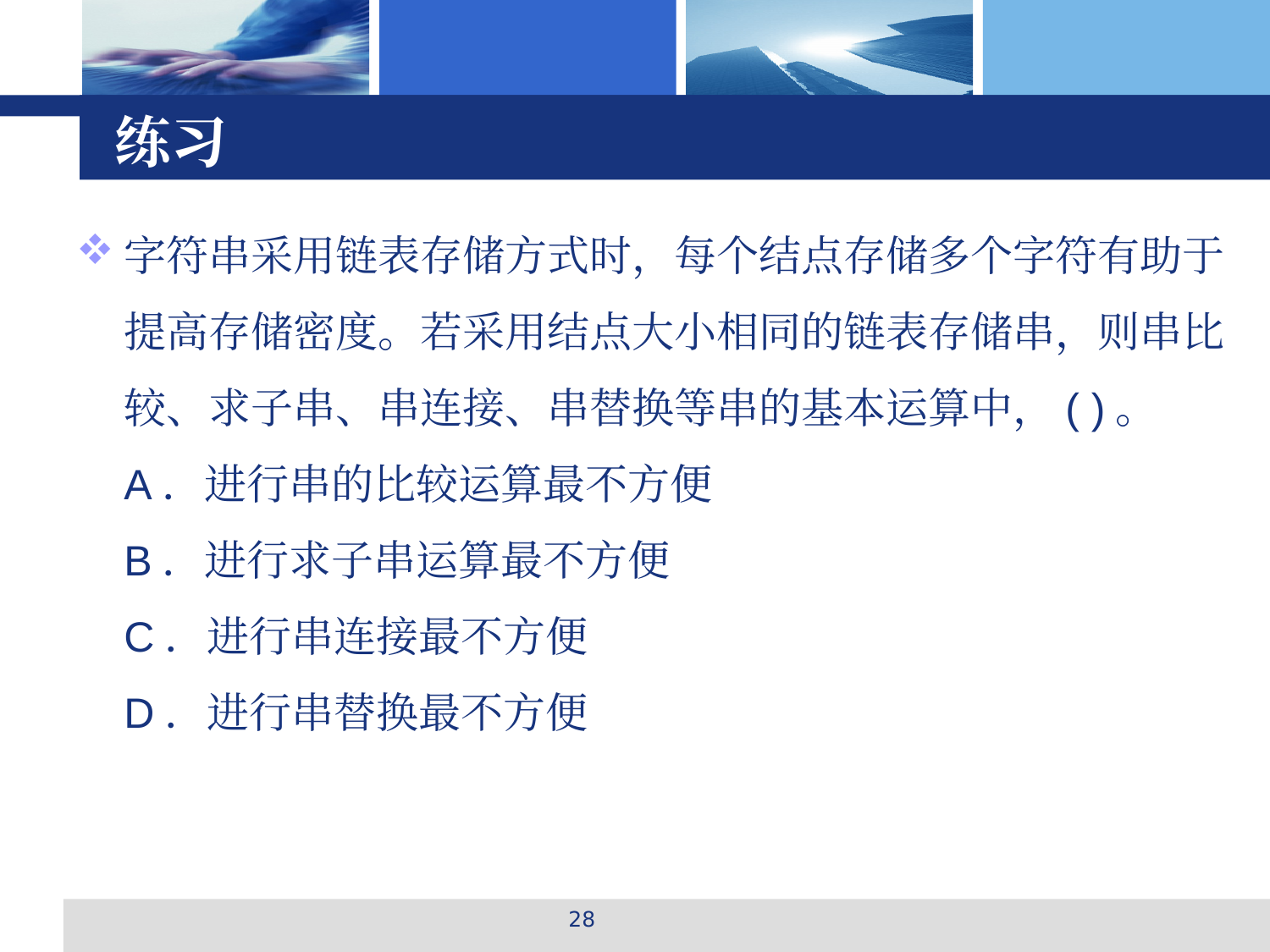

# 练习
字符串采用链表存储方式时，每个结点存储多个字符有助于提高存储密度。若采用结点大小相同的链表存储串，则串比较、求子串、串连接、串替换等串的基本运算中，( )。
A．进行串的比较运算最不方便
B．进行求子串运算最不方便
C．进行串连接最不方便
D．进行串替换最不方便
28